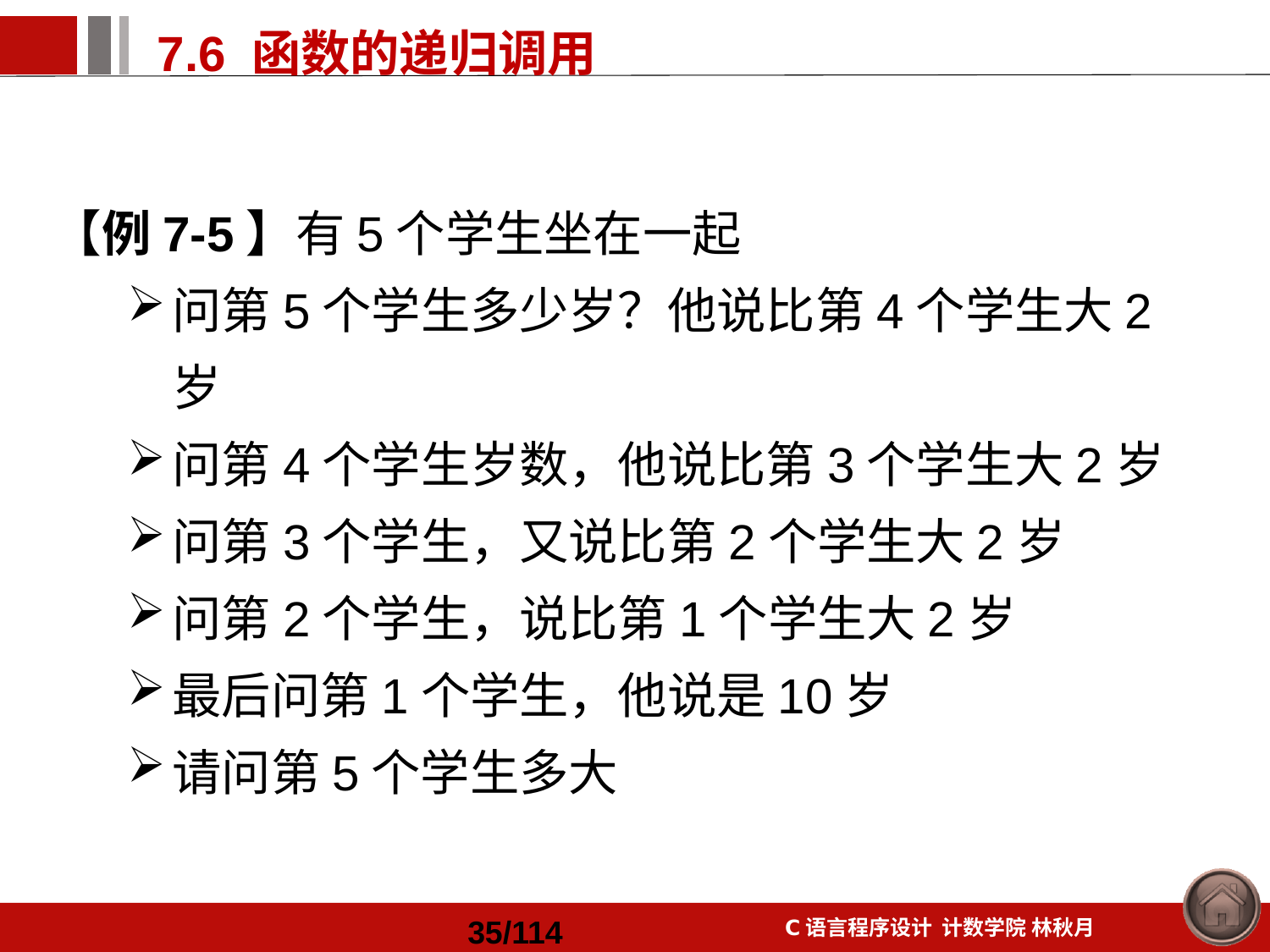

【例7-5】有5个学生坐在一起
问第5个学生多少岁？他说比第4个学生大2岁
问第4个学生岁数，他说比第3个学生大2岁
问第3个学生，又说比第2个学生大2岁
问第2个学生，说比第1个学生大2岁
最后问第1个学生，他说是10岁
请问第5个学生多大